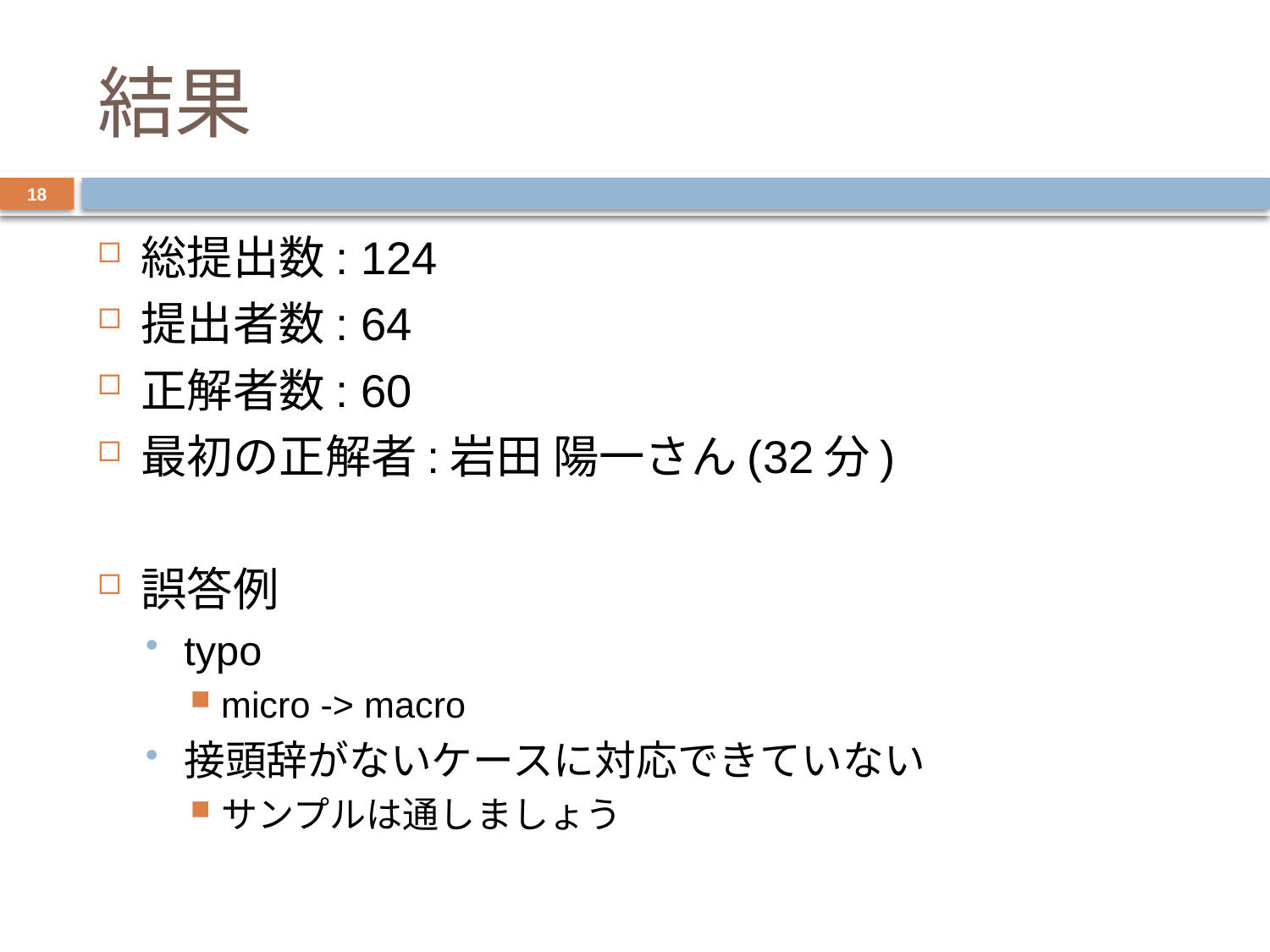

# 結果
18
総提出数: 124
提出者数: 64
正解者数: 60
最初の正解者:岩田 陽一さん(32分)

誤答例
typo
micro -> macro
接頭辞がないケースに対応できていない
サンプルは通しましょう